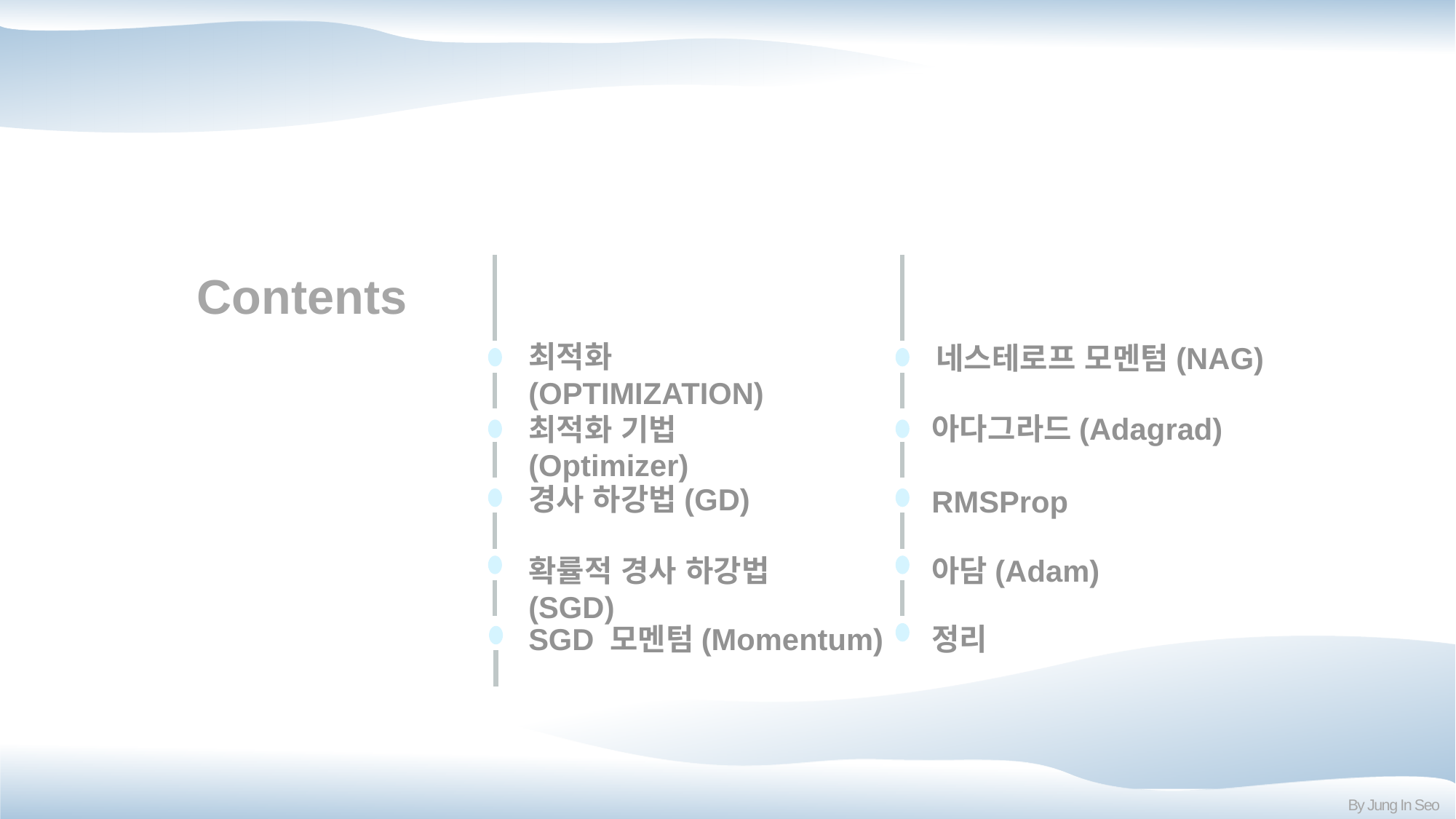

Contents
최적화(OPTIMIZATION)
네스테로프 모멘텀(NAG)

아다그라드(Adagrad)
최적화 기법(Optimizer)

경사 하강법(GD)
RMSProp

아담(Adam)
확률적 경사 하강법(SGD)

정리
SGD 모멘텀(Momentum)